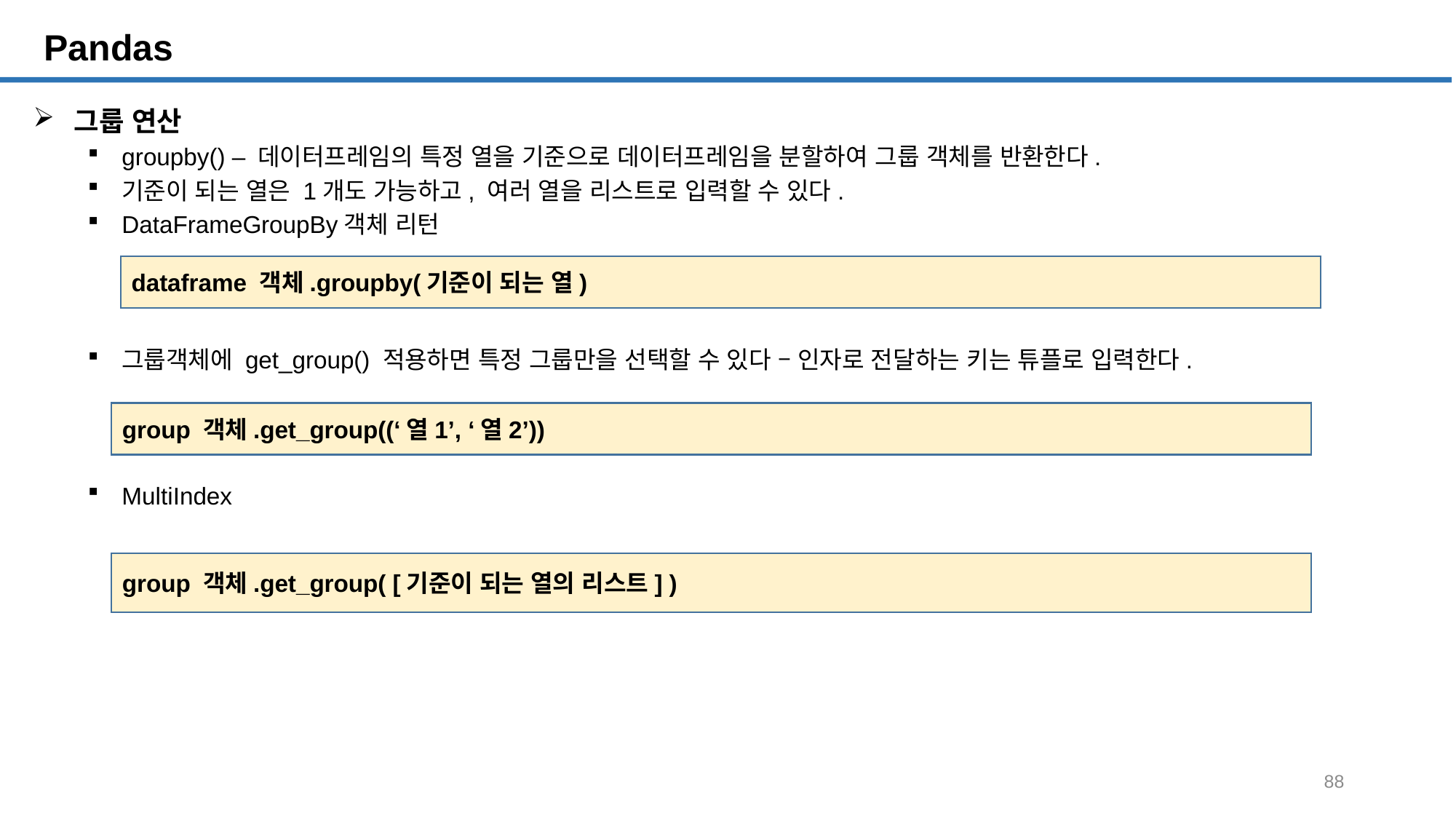

SQL 튜닝 개요
# Pandas

그룹 연산
groupby() – 데이터프레임의 특정 열을 기준으로 데이터프레임을 분할하여 그룹 객체를 반환한다.
기준이 되는 열은 1개도 가능하고, 여러 열을 리스트로 입력할 수 있다.
DataFrameGroupBy객체 리턴

그룹객체에 get_group() 적용하면 특정 그룹만을 선택할 수 있다 – 인자로 전달하는 키는 튜플로 입력한다.

MultiIndex

dataframe 객체.groupby(기준이 되는 열)
group 객체.get_group((‘열1’, ‘열2’))
group 객체.get_group( [기준이 되는 열의 리스트] )
88